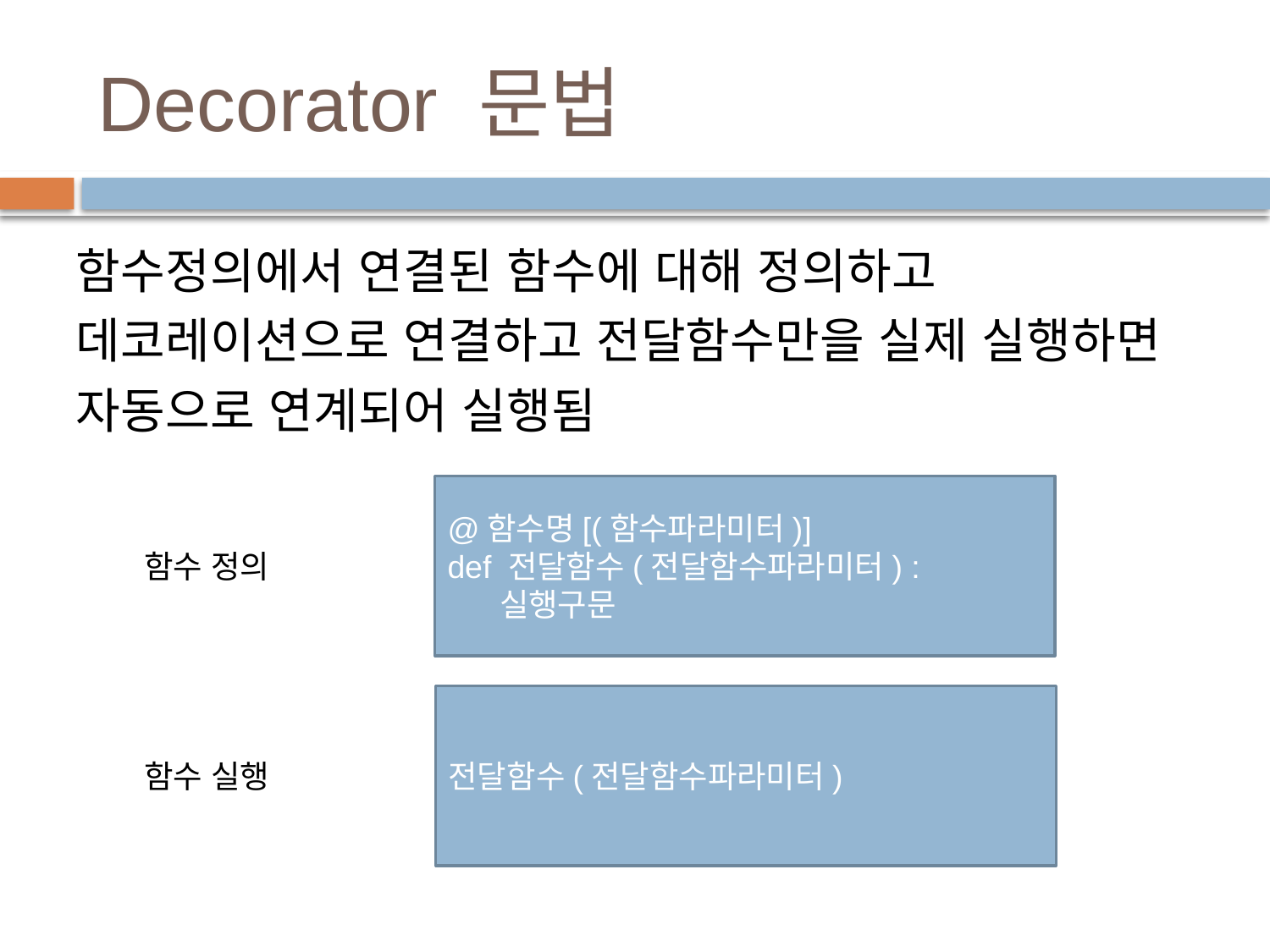

# Decorator 문법
함수정의에서 연결된 함수에 대해 정의하고 데코레이션으로 연결하고 전달함수만을 실제 실행하면 자동으로 연계되어 실행됨
@함수명[(함수파라미터)]
def 전달함수(전달함수파라미터) :
     실행구문
함수 정의
전달함수(전달함수파라미터)
함수 실행